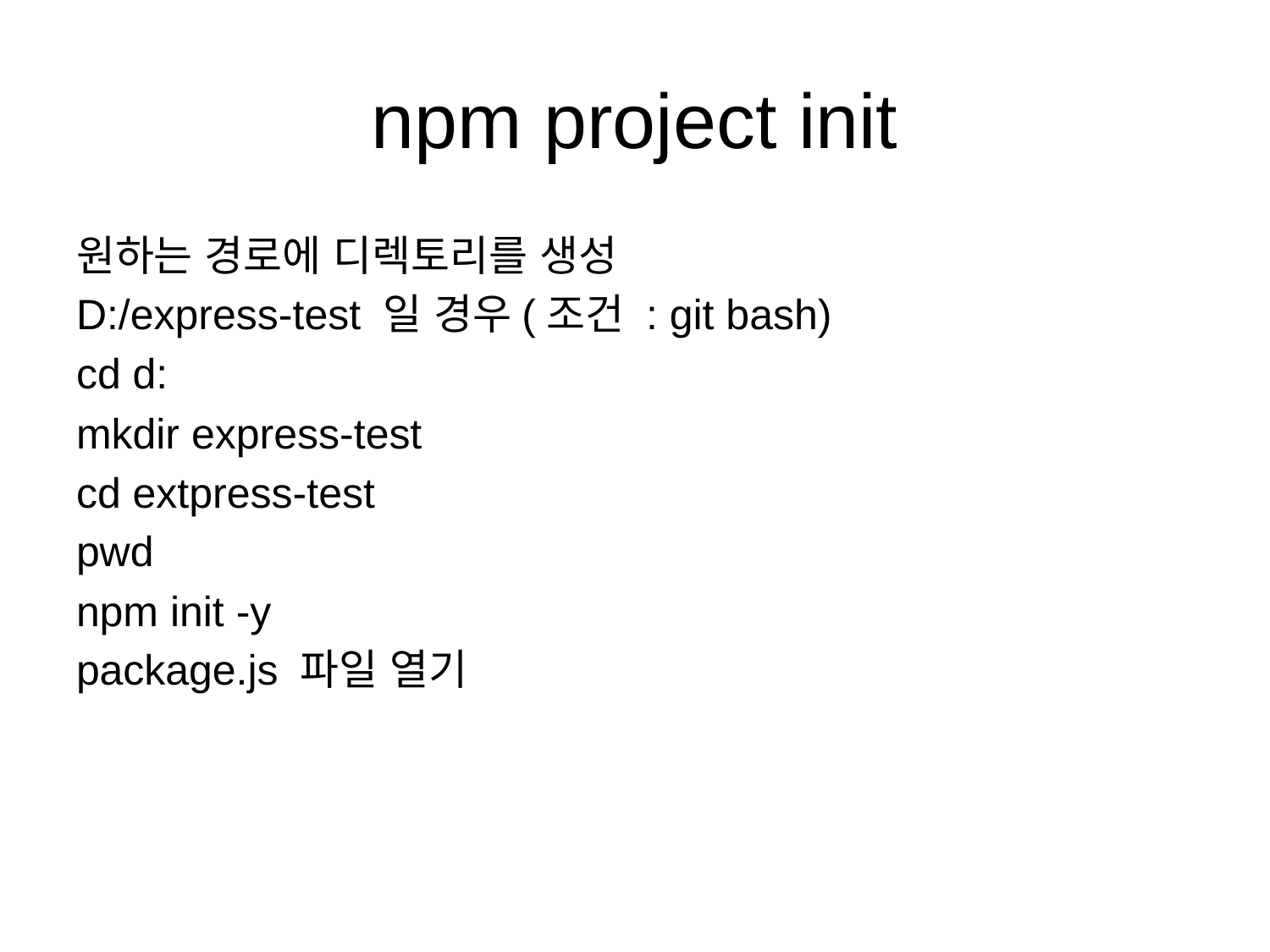

# npm project init
원하는 경로에 디렉토리를 생성
D:/express-test 일 경우(조건 : git bash)
cd d:
mkdir express-test
cd extpress-test
pwd
npm init -y
package.js 파일 열기